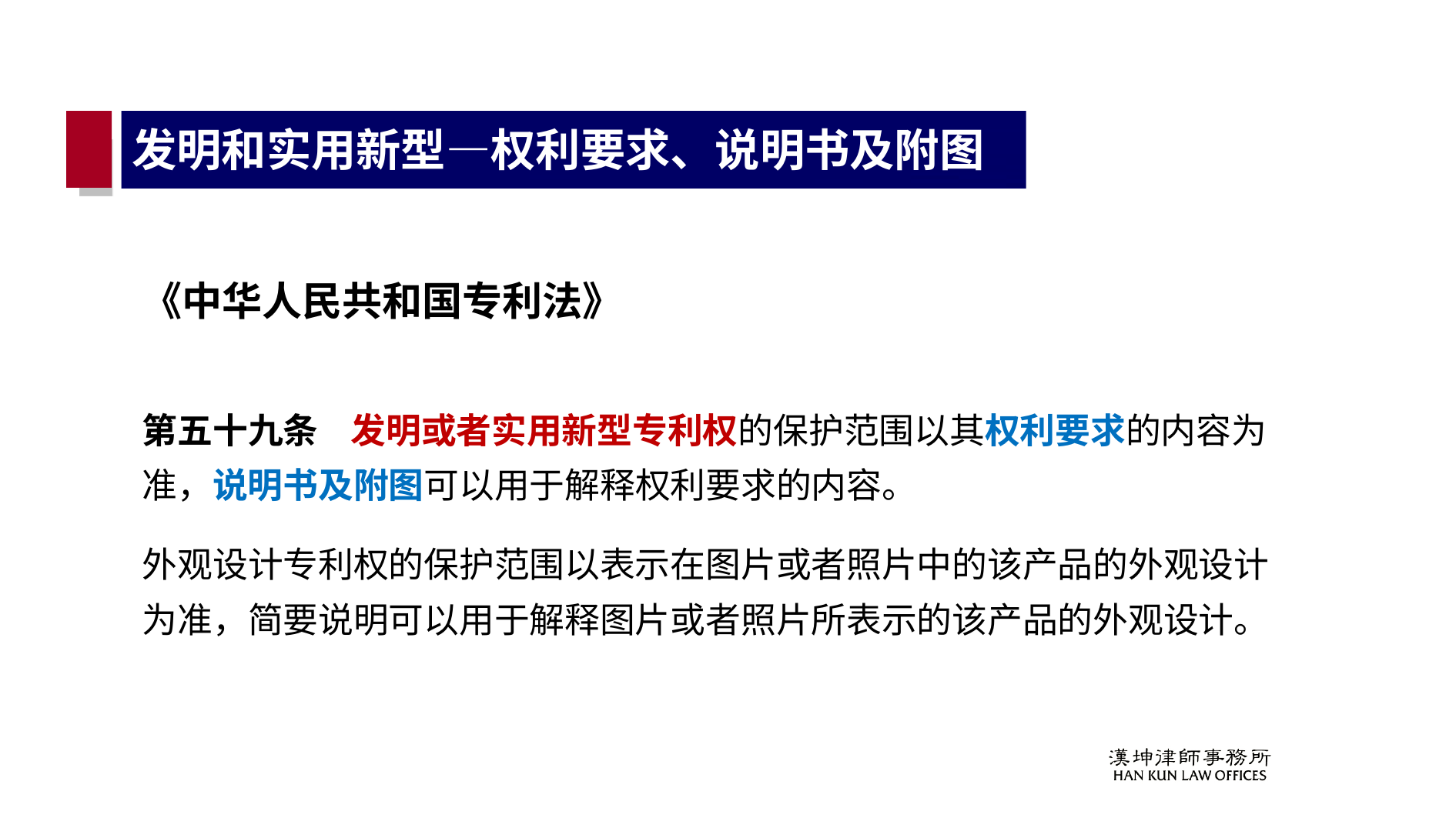

# 发明和实用新型—权利要求、说明书及附图
《中华人民共和国专利法》

第五十九条    发明或者实用新型专利权的保护范围以其权利要求的内容为准，说明书及附图可以用于解释权利要求的内容。
外观设计专利权的保护范围以表示在图片或者照片中的该产品的外观设计为准，简要说明可以用于解释图片或者照片所表示的该产品的外观设计。